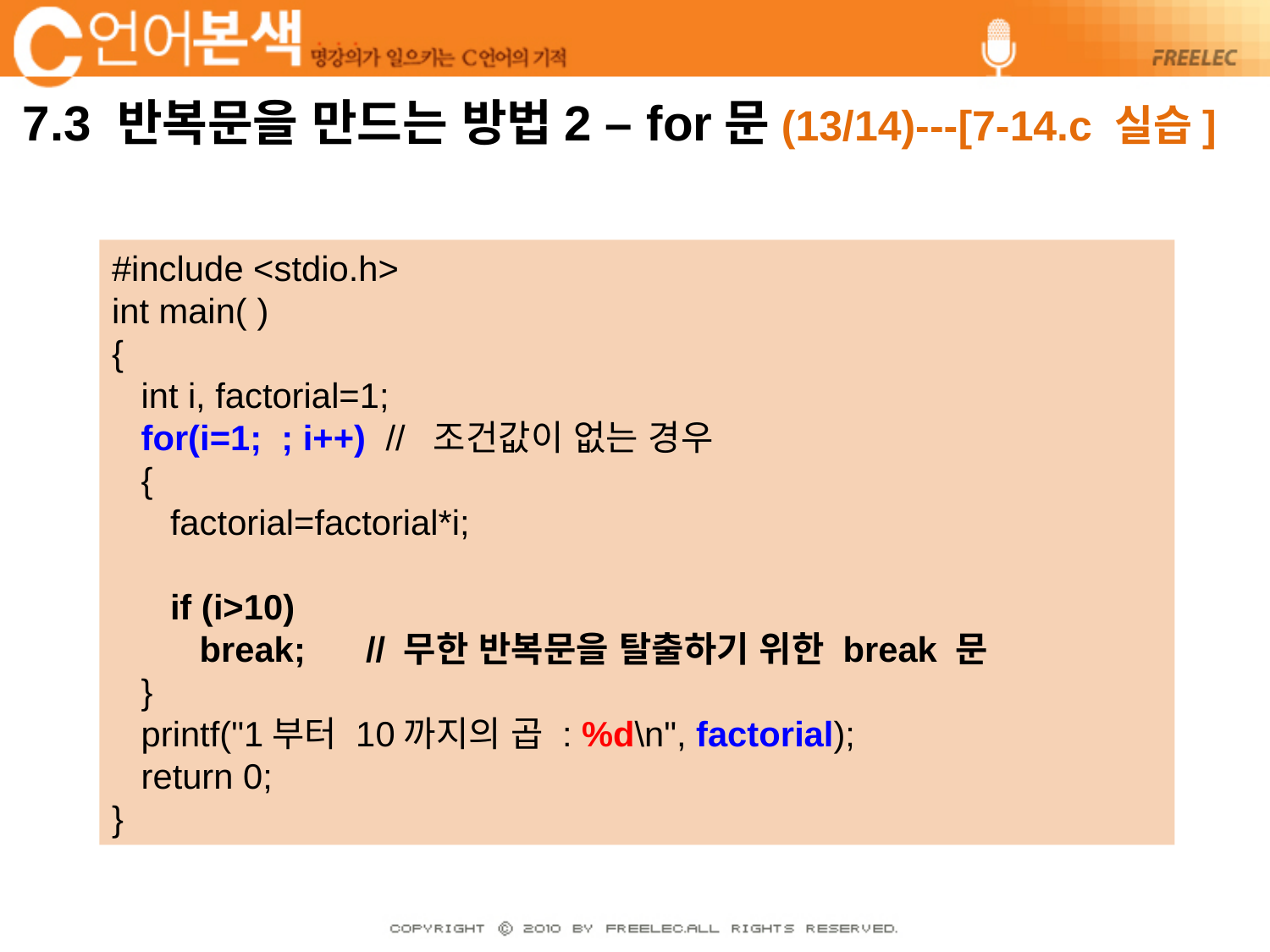

# 7.3 반복문을 만드는 방법2 – for문(13/14)---[7-14.c 실습]
#include <stdio.h>
int main( )
{
   int i, factorial=1;
   for(i=1;  ; i++)  //  조건값이 없는 경우
   {
      factorial=factorial*i;

      if (i>10)
         break;	// 무한 반복문을 탈출하기 위한 break 문
   }
   printf("1부터 10까지의 곱 : %d\n", factorial);
   return 0;
}